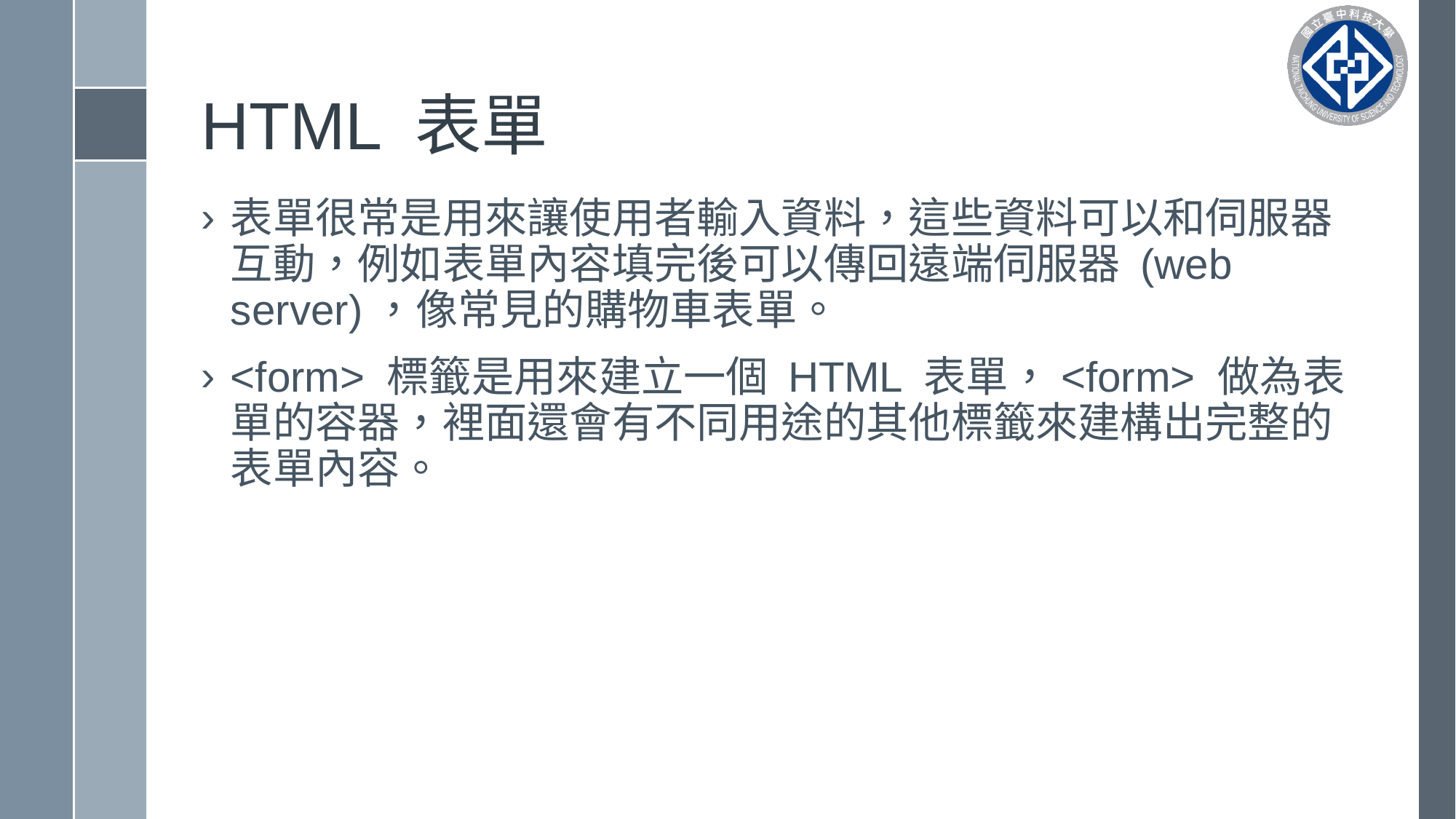

# HTML 表單
表單很常是用來讓使用者輸入資料，這些資料可以和伺服器互動，例如表單內容填完後可以傳回遠端伺服器 (web server)，像常見的購物車表單。
<form> 標籤是用來建立一個 HTML 表單，<form> 做為表單的容器，裡面還會有不同用途的其他標籤來建構出完整的表單內容。